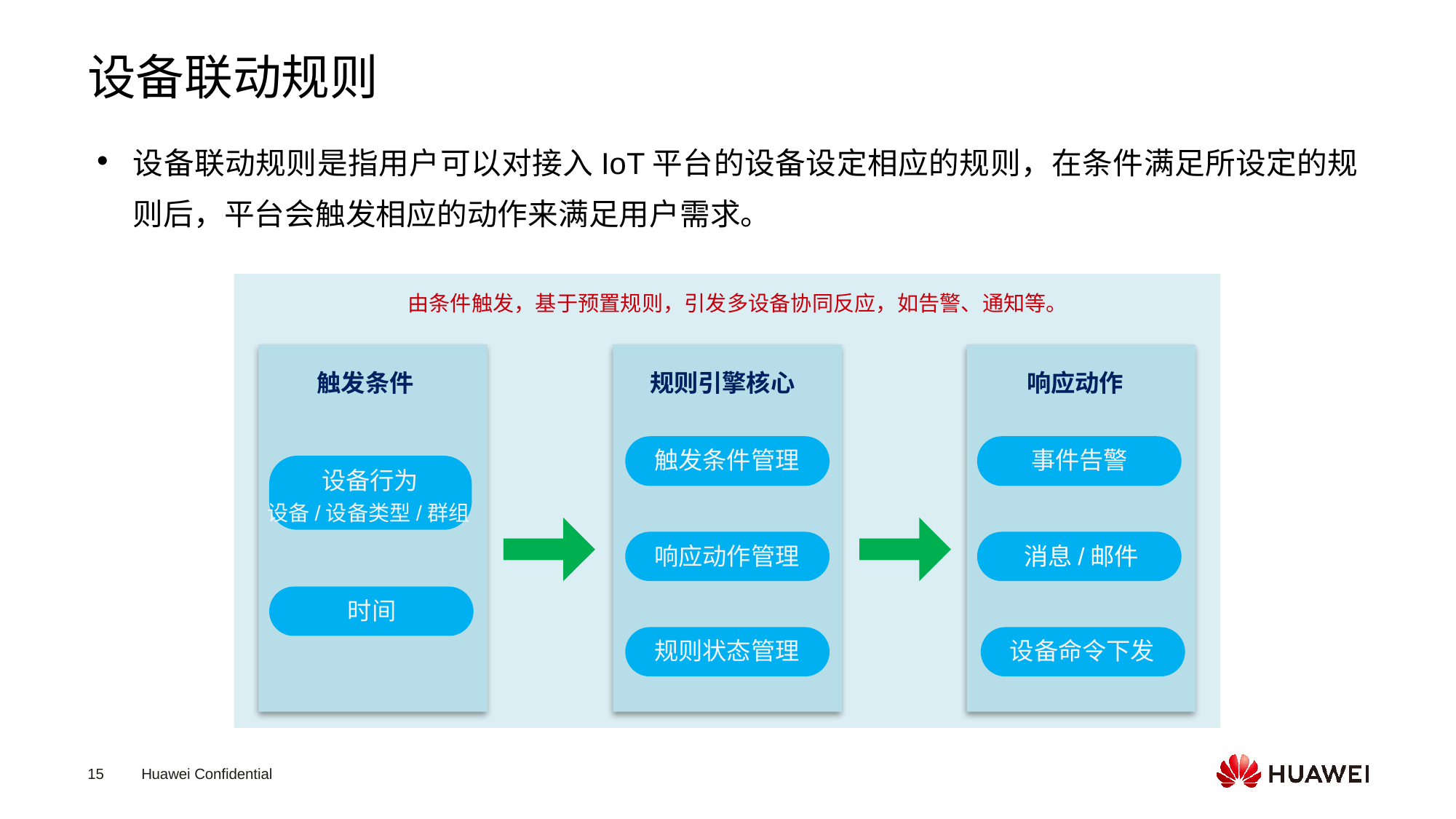

# 设备联动规则
设备联动规则是指用户可以对接入IoT平台的设备设定相应的规则，在条件满足所设定的规则后，平台会触发相应的动作来满足用户需求。

由条件触发，基于预置规则，引发多设备协同反应，如告警、通知等。

触发条件
规则引擎核心
响应动作

触发条件管理
事件告警

设备行为
设备/设备类型/群组

响应动作管理
消息/邮件

时间

规则状态管理
设备命令下发